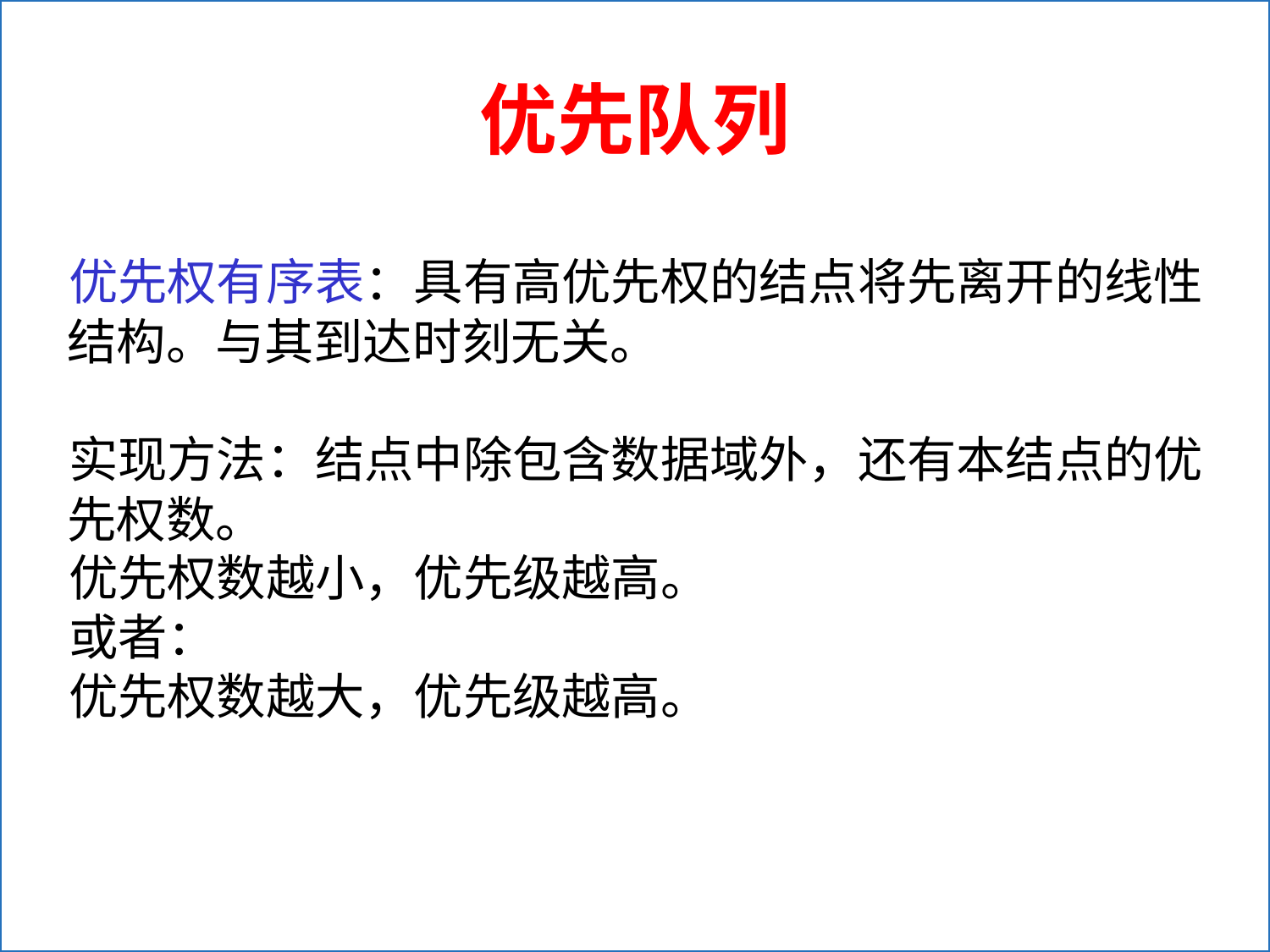

优先队列

优先权有序表：具有高优先权的结点将先离开的线性结构。与其到达时刻无关。

实现方法：结点中除包含数据域外，还有本结点的优先权数。
优先权数越小，优先级越高。
或者：
优先权数越大，优先级越高。